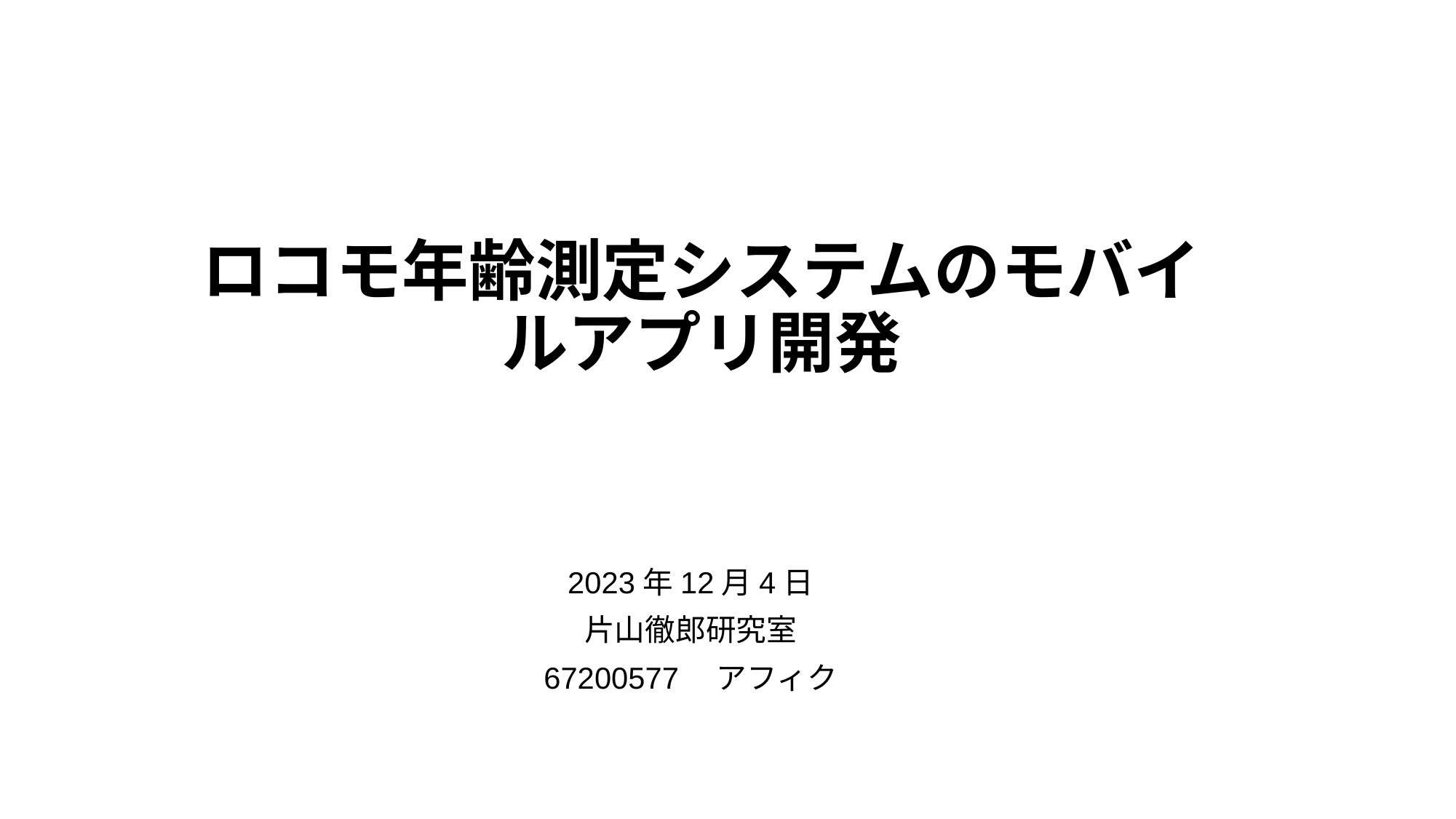

# ロコモ年齢測定システムのモバイルアプリ開発
2023年12月4日
片山徹郎研究室
67200577　アフィク